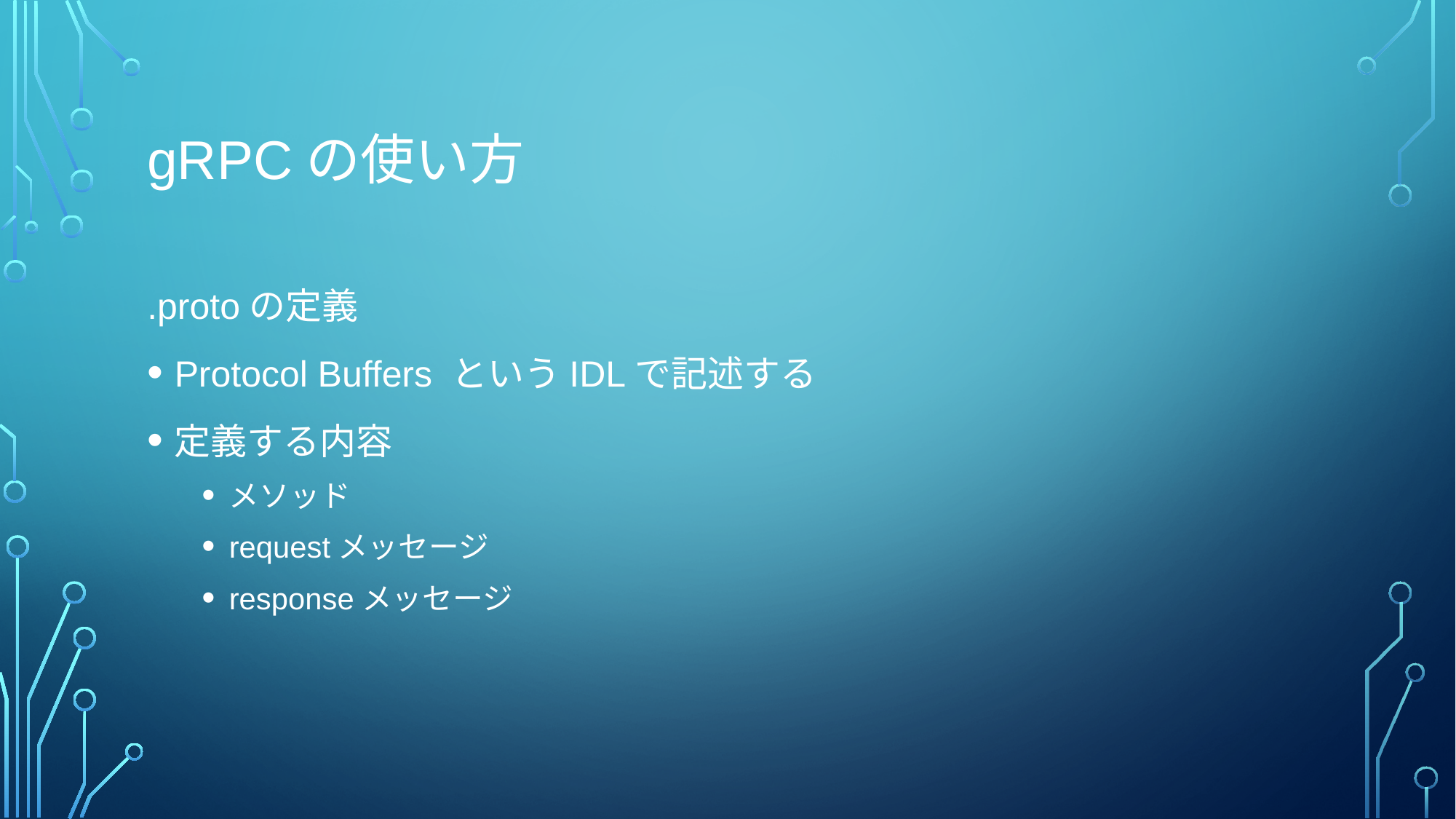

# gRPCの使い方
.protoの定義
Protocol Buffers というIDLで記述する
定義する内容
メソッド
requestメッセージ
responseメッセージ